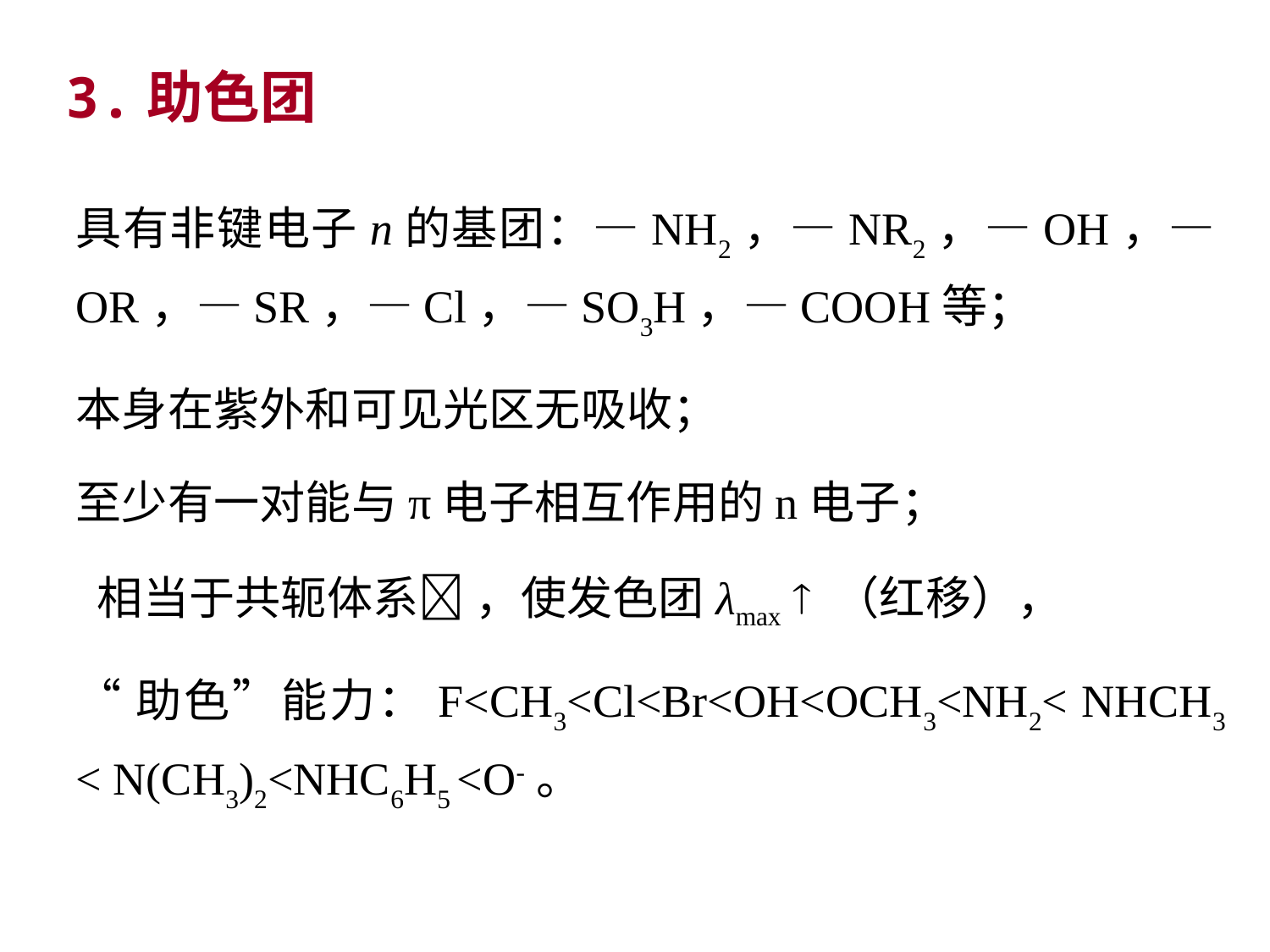

# 3.助色团
具有非键电子n的基团：—NH2，—NR2，—OH，—OR，—SR，—Cl，—SO3H，—COOH等；
本身在紫外和可见光区无吸收；
至少有一对能与π电子相互作用的n电子；
 相当于共轭体系↑ ，使发色团λmax ↑ （红移），
“助色”能力：F<CH3<Cl<Br<OH<OCH3<NH2< NHCH3 < N(CH3)2<NHC6H5 <O-。